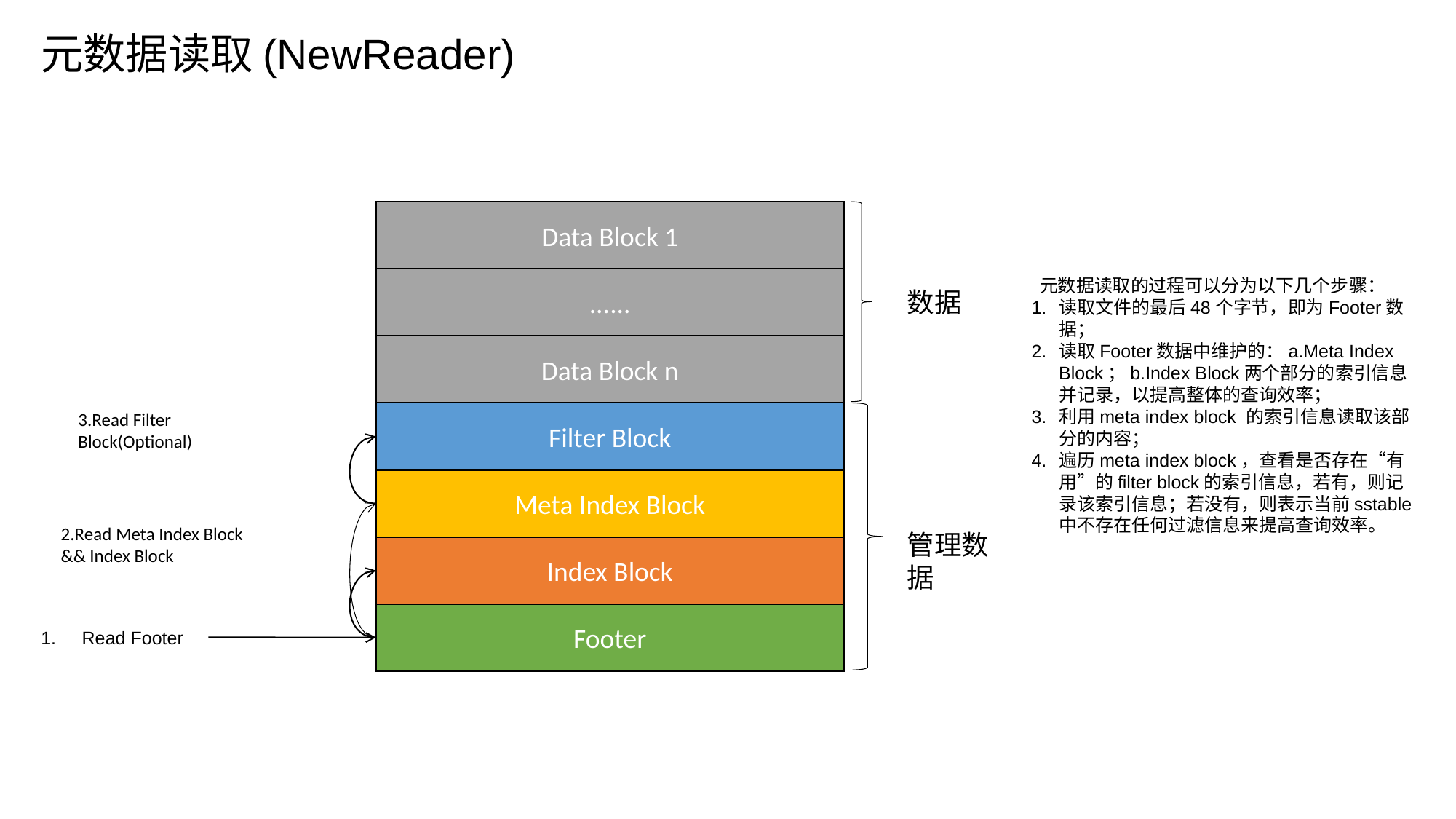

元数据读取(NewReader)
Data Block 1

......
数据
Data Block n
Filter Block

Meta Index Block
管理数据
Index Block
Footer
3.Read Filter Block(Optional)
2.Read Meta Index Block && Index Block
Read Footer
 元数据读取的过程可以分为以下几个步骤：
读取文件的最后48个字节，即为Footer数据；
读取Footer数据中维护的：a.Meta Index Block；b.Index Block两个部分的索引信息并记录，以提高整体的查询效率；
利用meta index block 的索引信息读取该部分的内容；
遍历meta index block，查看是否存在“有用”的filter block的索引信息，若有，则记录该索引信息；若没有，则表示当前sstable中不存在任何过滤信息来提高查询效率。